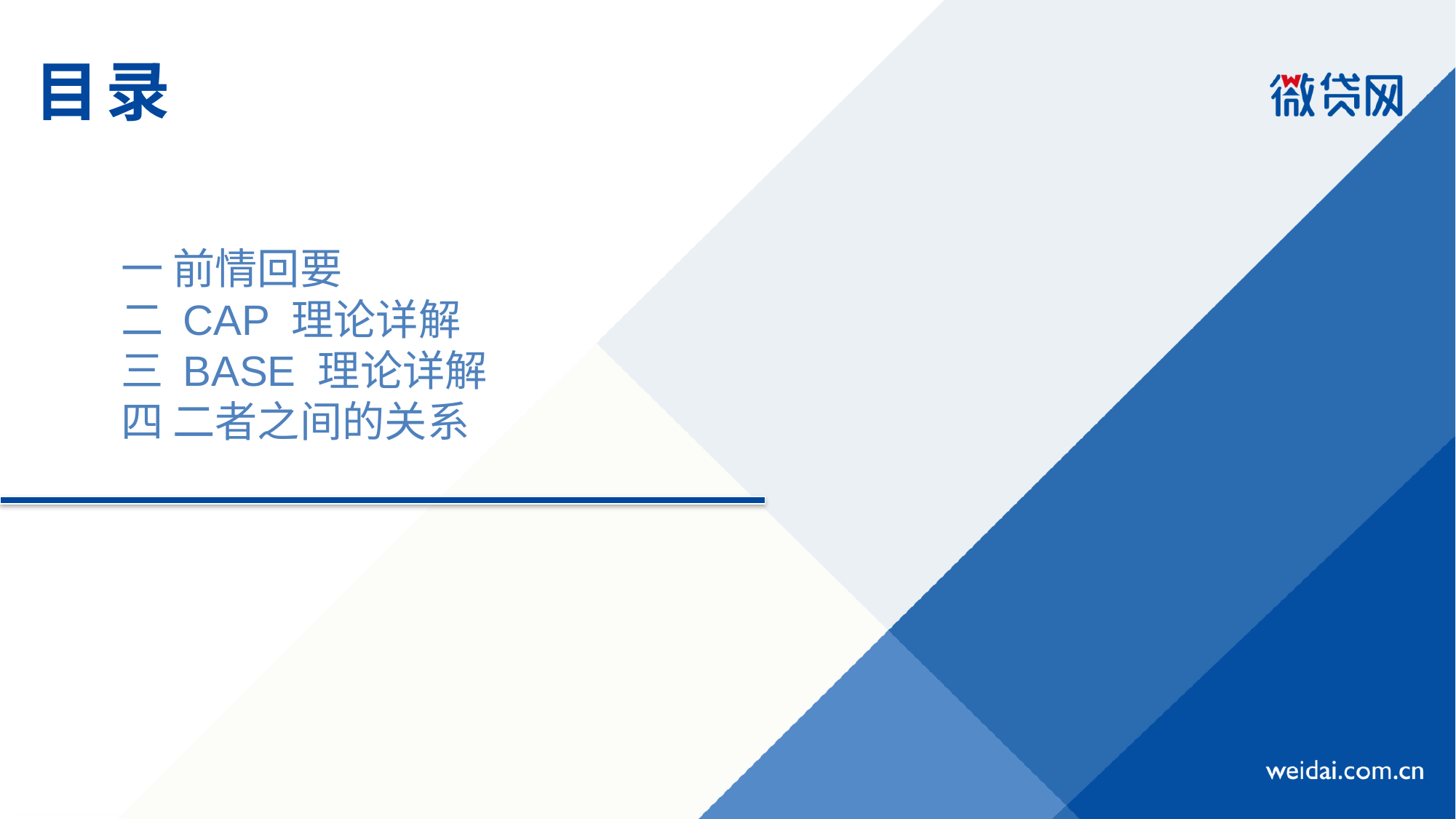

# 目录
一 前情回要
二 CAP 理论详解
三 BASE 理论详解
四 二者之间的关系